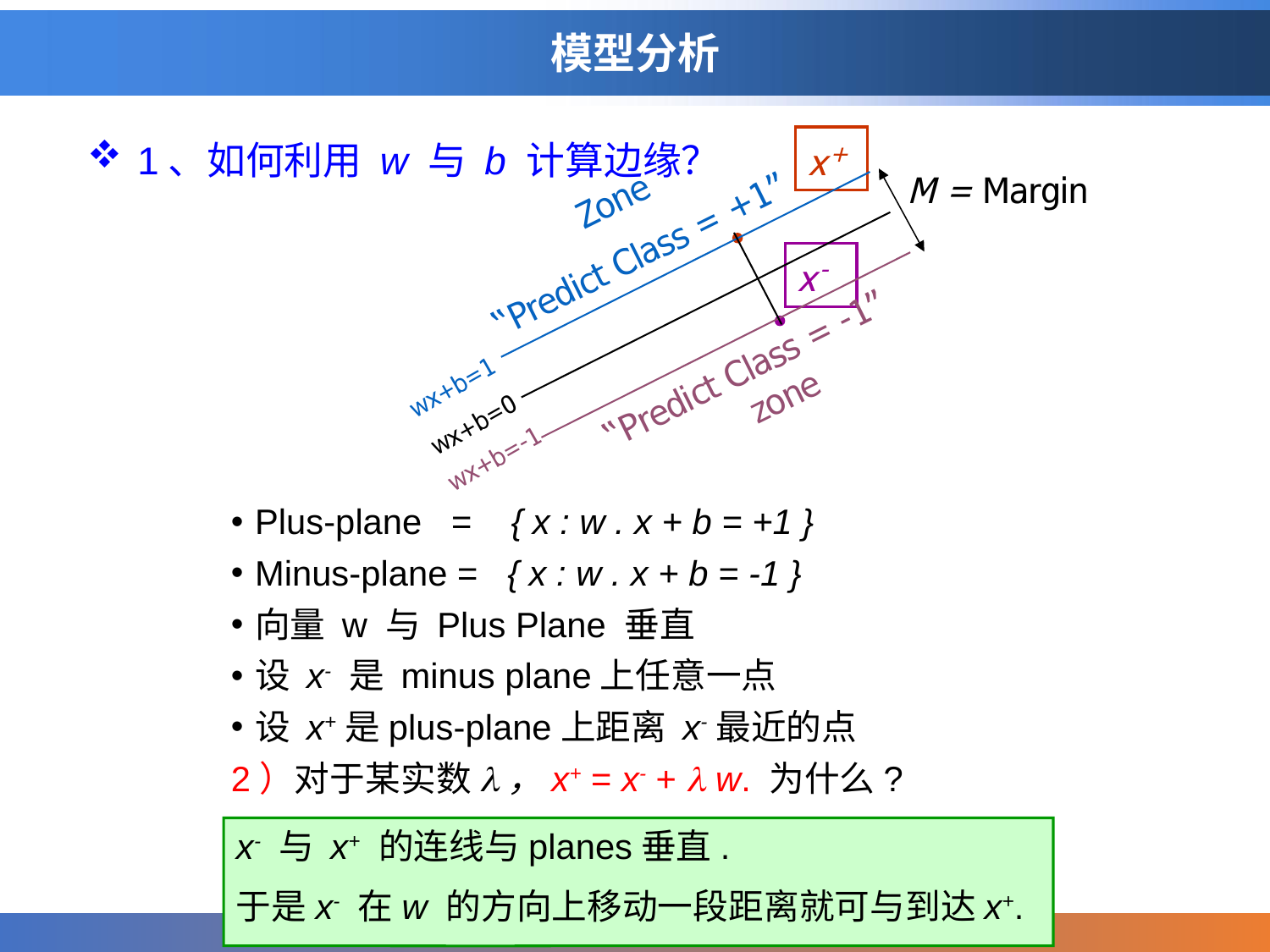

# 模型分析
1、如何利用 w 与 b 计算边缘？

x+
M = Margin

Zone
“Predict Class = +1”

x-

“Predict Class = -1” zone

wx+b=1
wx+b=0
wx+b=-1
Plus-plane   =    { x : w . x + b = +1 }
Minus-plane =   { x : w . x + b = -1 }
向量 w 与 Plus Plane 垂直
设 x- 是 minus plane上任意一点
设 x+是plus-plane上距离 x-最近的点
2）对于某实数λ，x+ = x- + λ w. 为什么?
x- 与 x+ 的连线与planes垂直.
于是x- 在w 的方向上移动一段距离就可与到达x+.